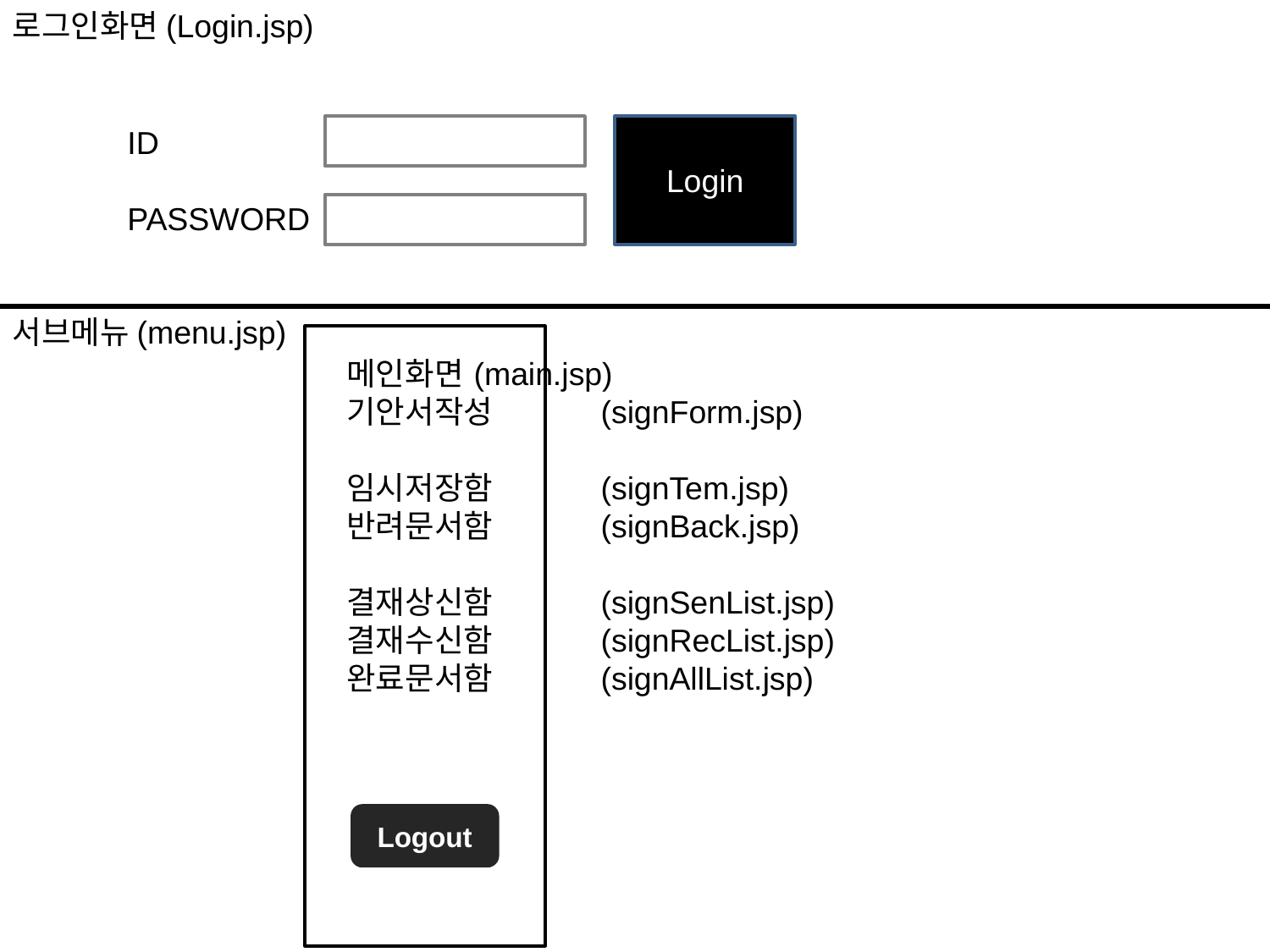

로그인화면(Login.jsp)
ID

PASSWORD

Login

서브메뉴(menu.jsp)

메인화면	(main.jsp)
기안서작성	(signForm.jsp)

임시저장함	(signTem.jsp)
반려문서함	(signBack.jsp)

결재상신함	(signSenList.jsp)
결재수신함	(signRecList.jsp)
완료문서함	(signAllList.jsp)
Logout